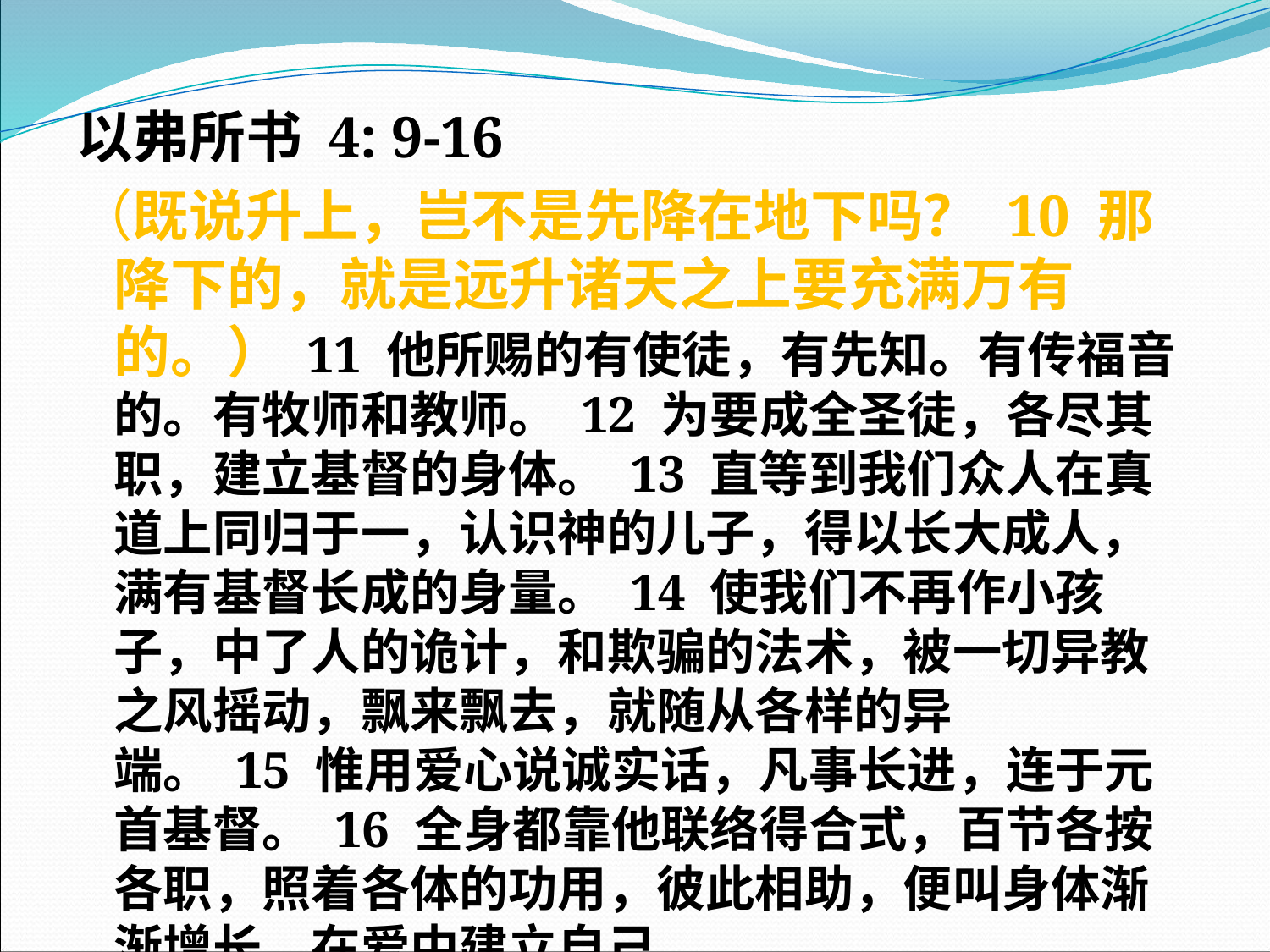

#
以弗所书 4: 9-16
（既说升上，岂不是先降在地下吗？ 10 那降下的，就是远升诸天之上要充满万有的。） 11 他所赐的有使徒，有先知。有传福音的。有牧师和教师。 12 为要成全圣徒，各尽其职，建立基督的身体。 13 直等到我们众人在真道上同归于一，认识神的儿子，得以长大成人，满有基督长成的身量。 14 使我们不再作小孩子，中了人的诡计，和欺骗的法术，被一切异教之风摇动，飘来飘去，就随从各样的异端。 15 惟用爱心说诚实话，凡事长进，连于元首基督。 16 全身都靠他联络得合式，百节各按各职，照着各体的功用，彼此相助，便叫身体渐渐增长，在爱中建立自己。